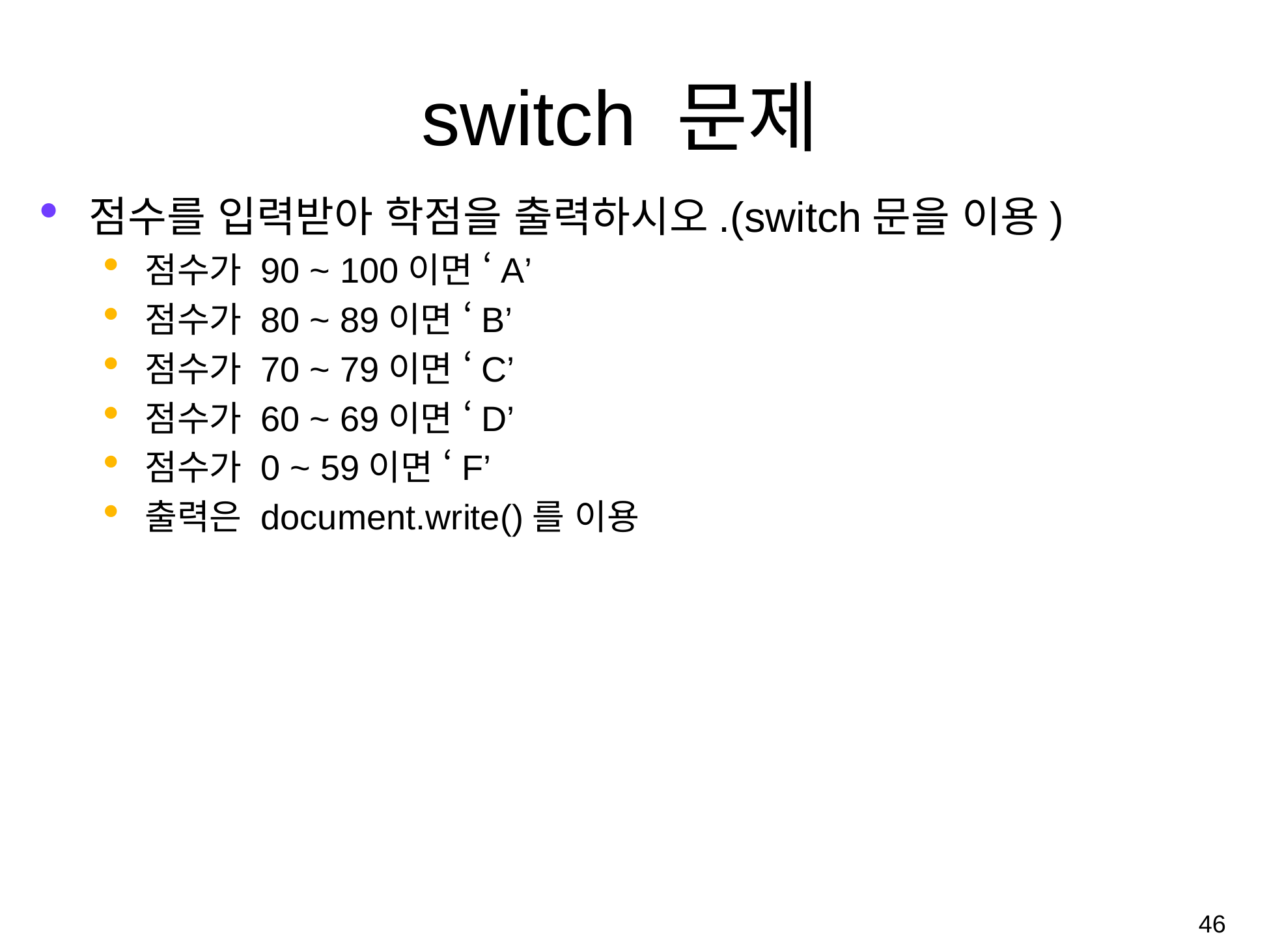

# switch 문제
점수를 입력받아 학점을 출력하시오.(switch문을 이용)
점수가 90 ~ 100이면 ‘A’
점수가 80 ~ 89이면 ‘B’
점수가 70 ~ 79이면 ‘C’
점수가 60 ~ 69이면 ‘D’
점수가 0 ~ 59이면 ‘F’
출력은 document.write()를 이용
46